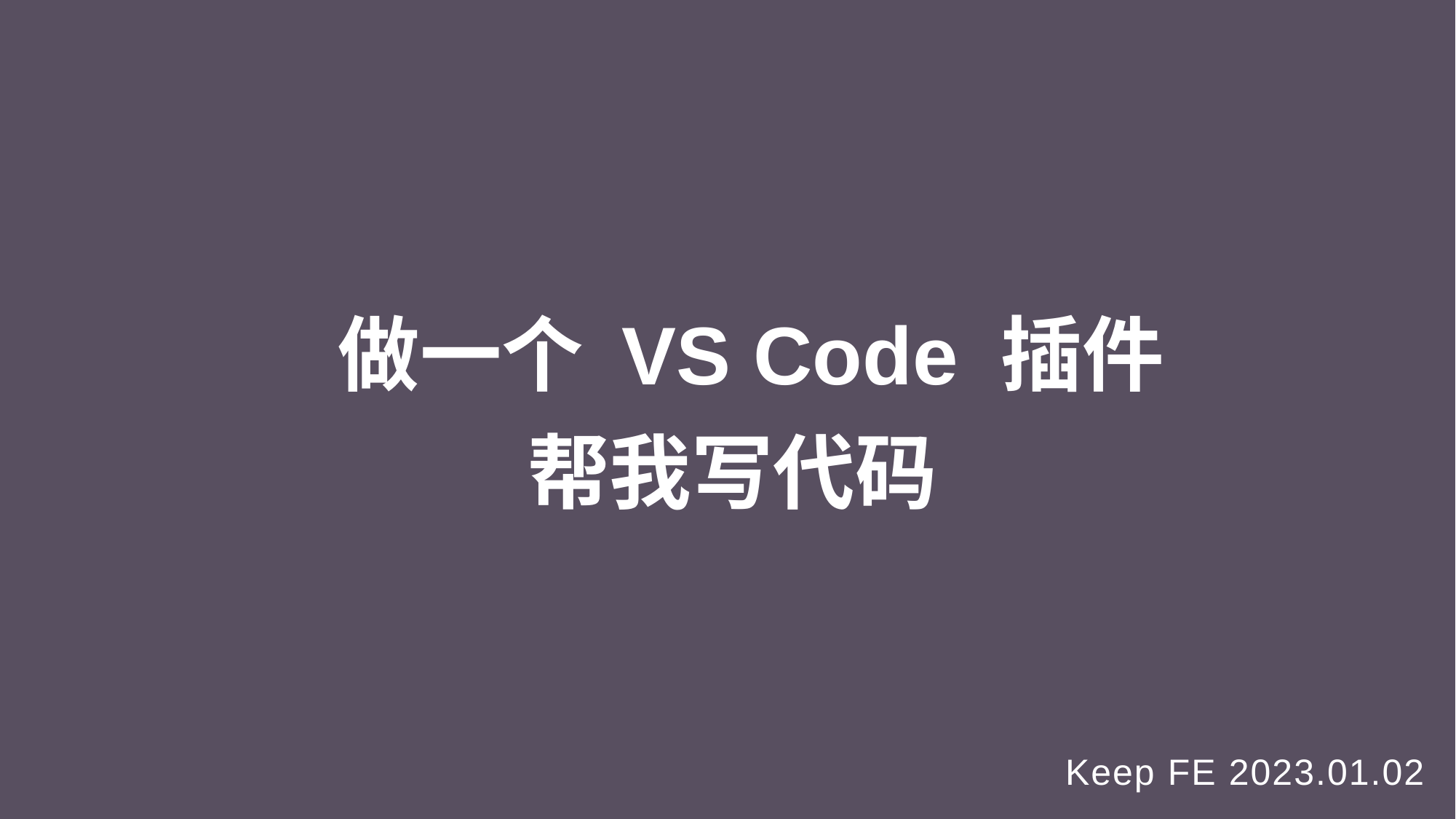

# 做一个 VS Code 插件 帮我写代码
Keep FE 2023.01.02